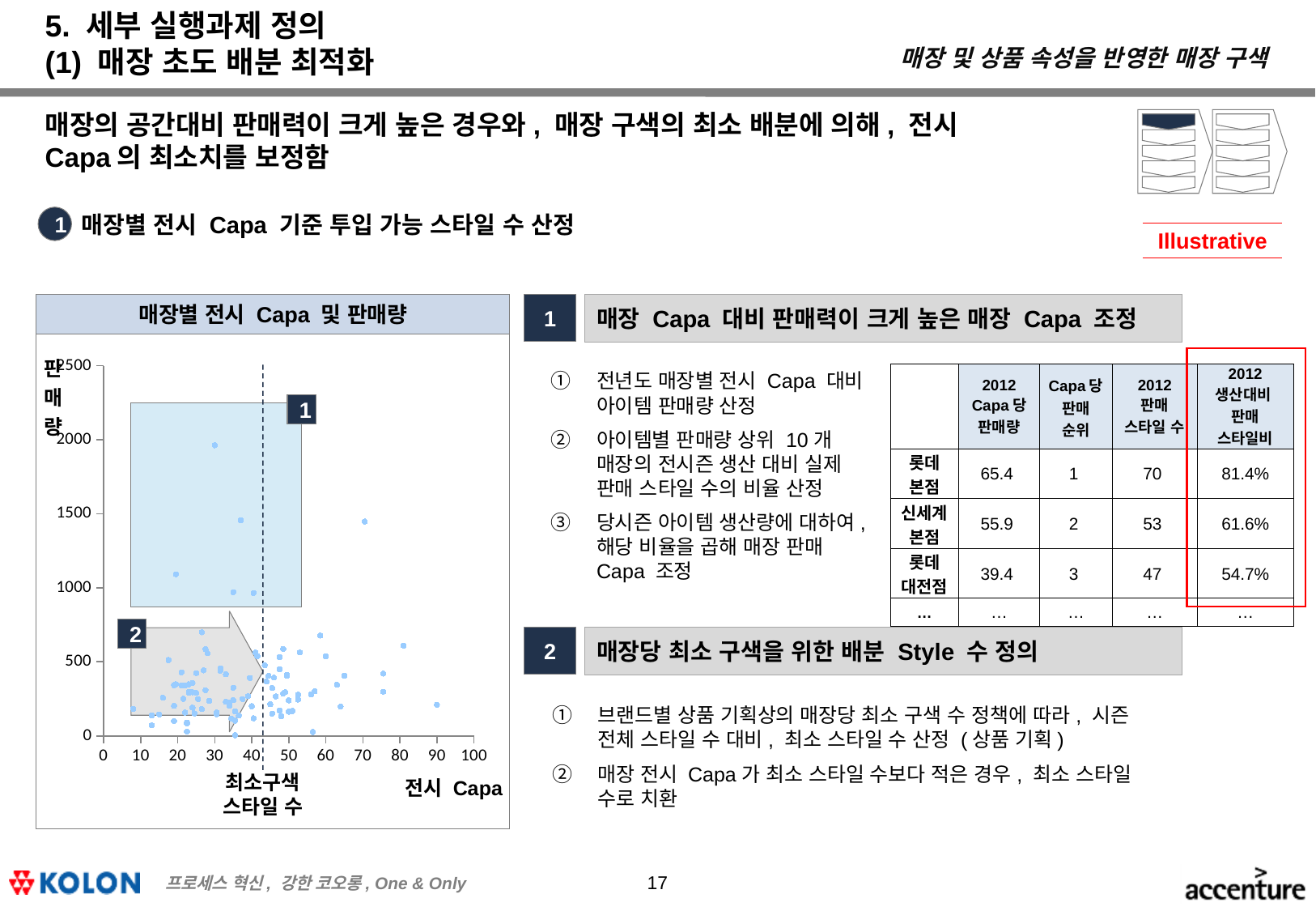

# 5. 세부 실행과제 정의 (1) 매장 초도 배분 최적화
매장 및 상품 속성을 반영한 매장 구색
매장의 공간대비 판매력이 크게 높은 경우와, 매장 구색의 최소 배분에 의해, 전시 Capa의 최소치를 보정함

매장별 전시 Capa 기준 투입 가능 스타일 수 산정
1
Illustrative
매장별 전시 Capa 및 판매량

1
매장 Capa 대비 판매력이 크게 높은 매장 Capa 조정
전년도 매장별 전시 Capa 대비 아이템 판매량 산정
아이템별 판매량 상위 10개 매장의 전시즌 생산 대비 실제 판매 스타일 수의 비율 산정
당시즌 아이템 생산량에 대하여, 해당 비율을 곱해 매장 판매 Capa 조정

### Chart

| Category | 2012판매량 |
|---|---|
판매량
|  | 2012 Capa당 판매량 | Capa당 판매 순위 | 2012 판매 스타일 수 | 2012 생산대비 판매 스타일비 |
| --- | --- | --- | --- | --- |
| 롯데 본점 | 65.4 | 1 | 70 | 81.4% |
| 신세계 본점 | 55.9 | 2 | 53 | 61.6% |
| 롯데 대전점 | 39.4 | 3 | 47 | 54.7% |
| … | … | … | … | … |
1

2
2
매장당 최소 구색을 위한 배분 Style 수 정의
브랜드별 상품 기획상의 매장당 최소 구색 수 정책에 따라, 시즌 전체 스타일 수 대비, 최소 스타일 수 산정 (상품 기획)
매장 전시 Capa가 최소 스타일 수보다 적은 경우, 최소 스타일 수로 치환
최소구색
스타일 수
전시 Capa